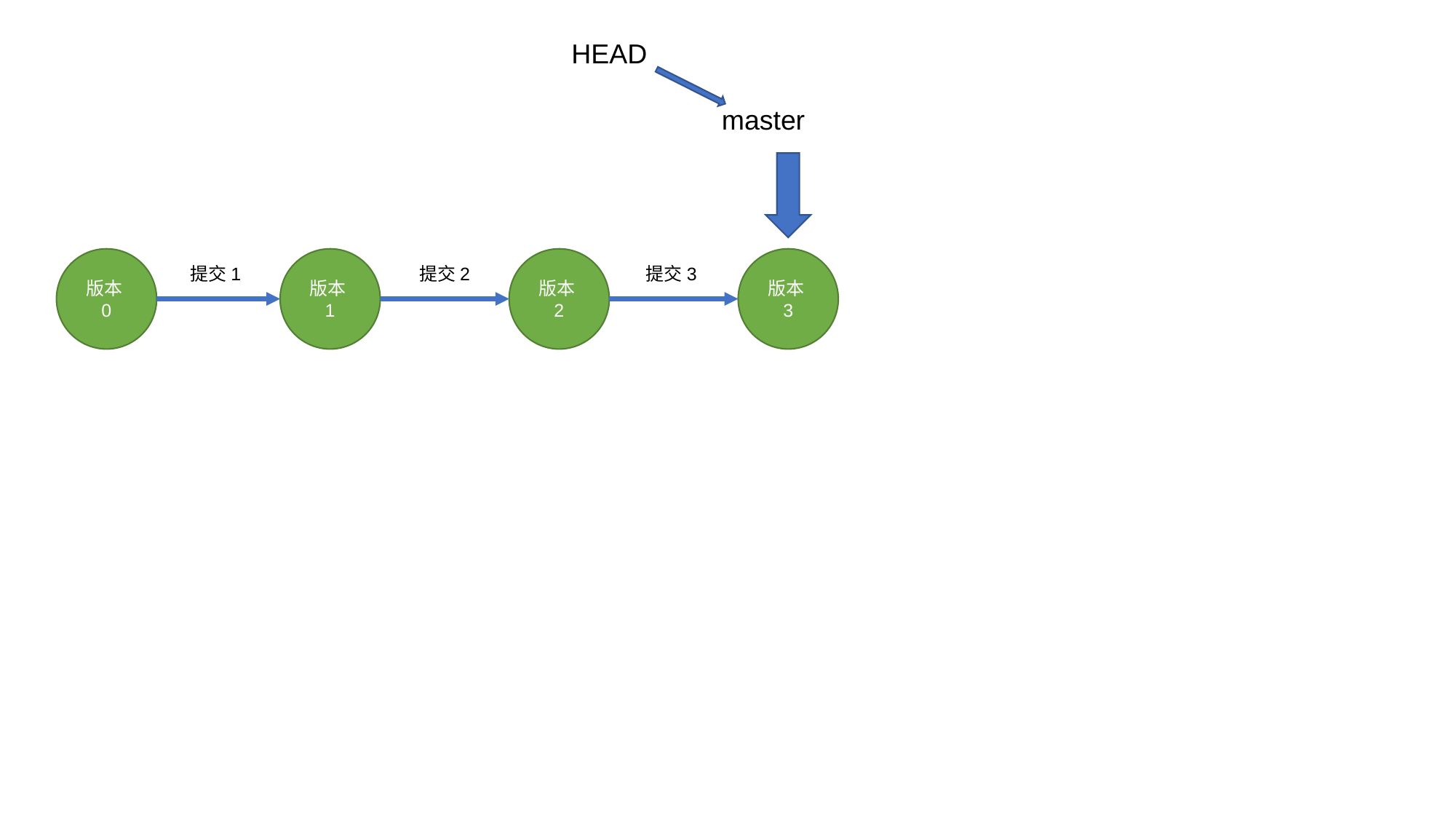

HEAD

master

版本0
版本1
版本2
版本3
提交1
提交2
提交3